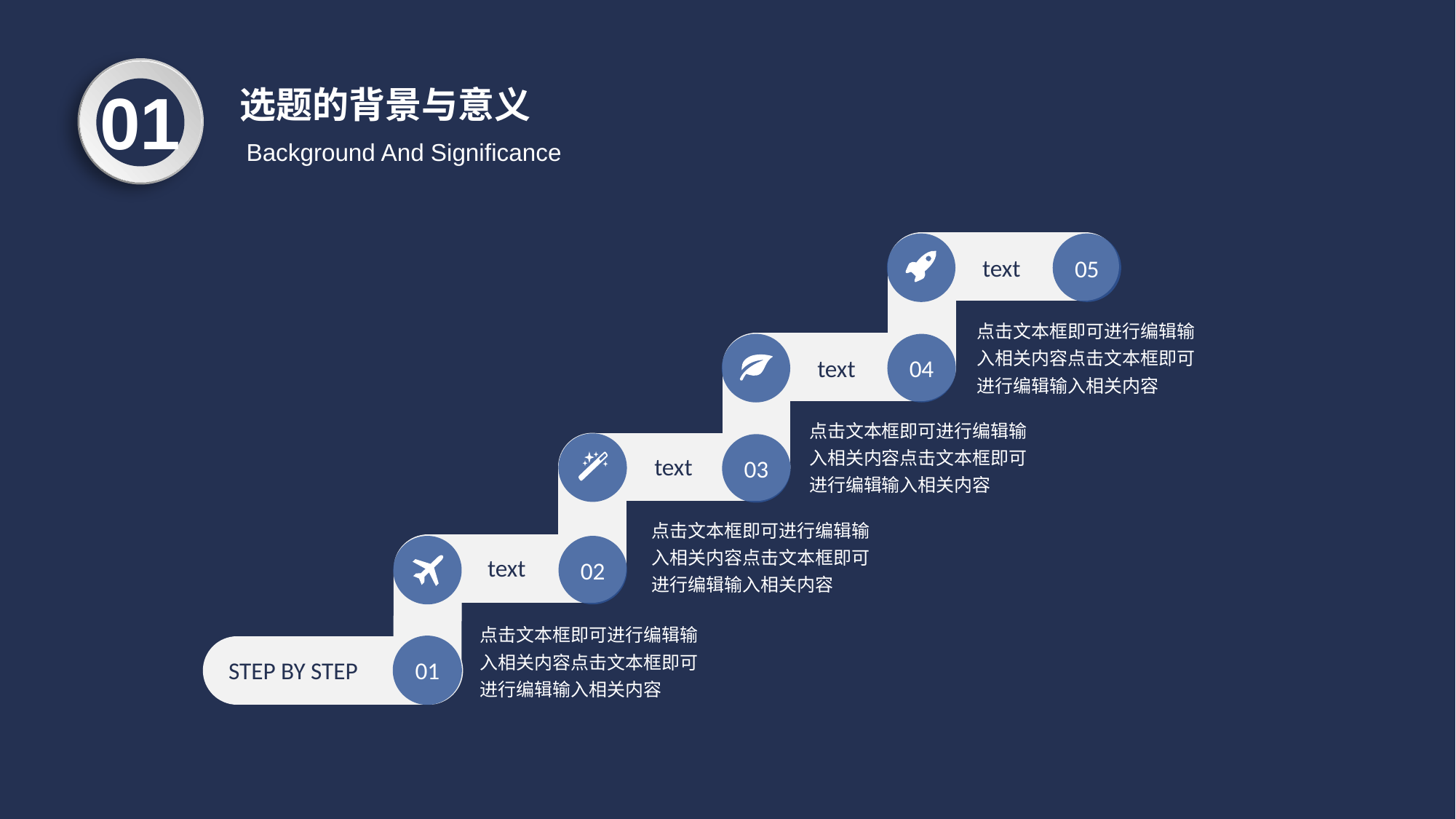

01
选题的背景与意义
 Background And Significance
05

text

点击文本框即可进行编辑输入相关内容点击文本框即可进行编辑输入相关内容

04
text

点击文本框即可进行编辑输入相关内容点击文本框即可进行编辑输入相关内容

03
text

点击文本框即可进行编辑输入相关内容点击文本框即可进行编辑输入相关内容

02
text

点击文本框即可进行编辑输入相关内容点击文本框即可进行编辑输入相关内容
01
STEP BY STEP